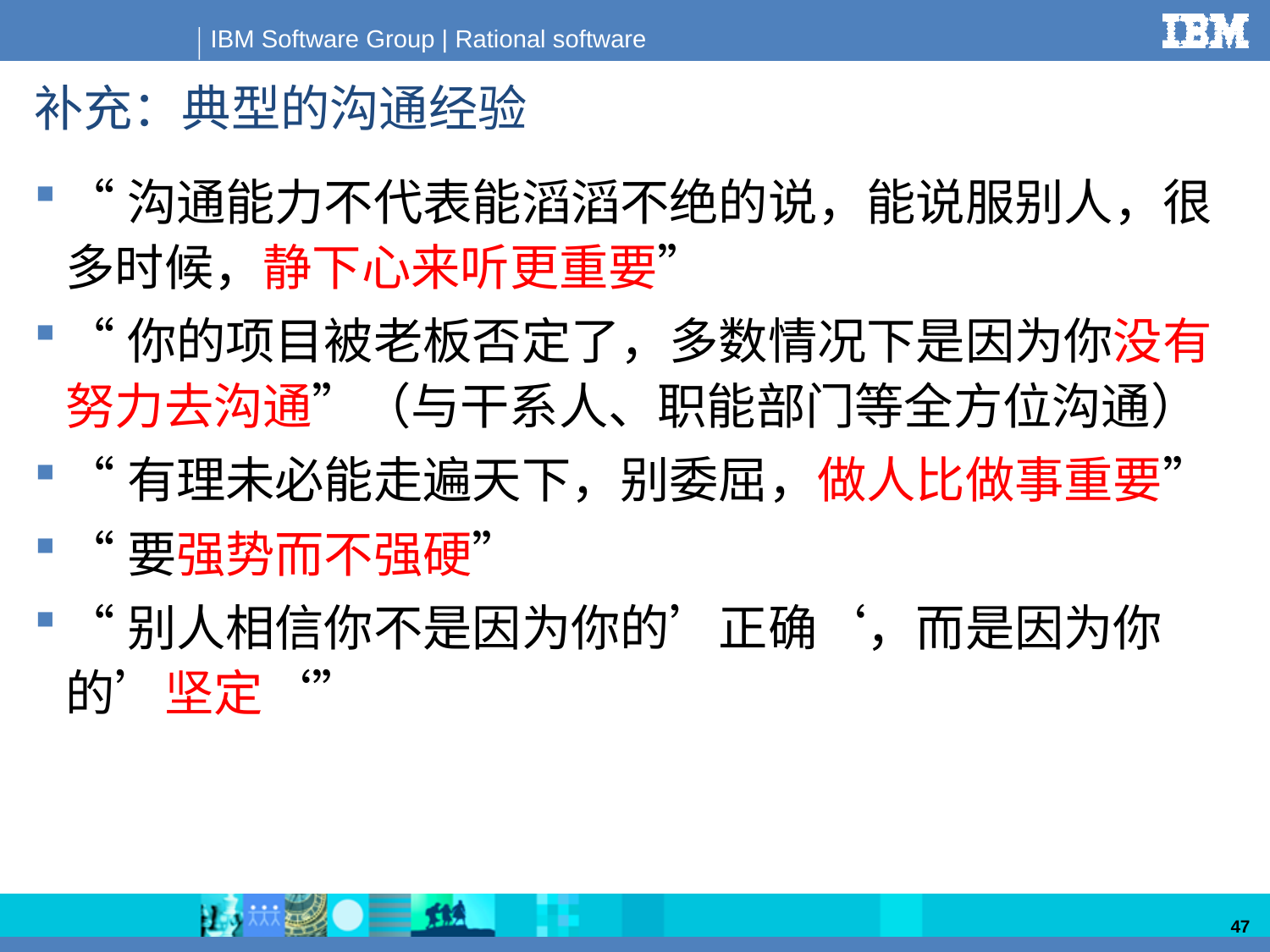

# 补充：典型的沟通经验
“沟通能力不代表能滔滔不绝的说，能说服别人，很多时候，静下心来听更重要”
“你的项目被老板否定了，多数情况下是因为你没有努力去沟通”（与干系人、职能部门等全方位沟通）
“有理未必能走遍天下，别委屈，做人比做事重要”
“要强势而不强硬”
“别人相信你不是因为你的’正确‘，而是因为你的’坚定‘”
47